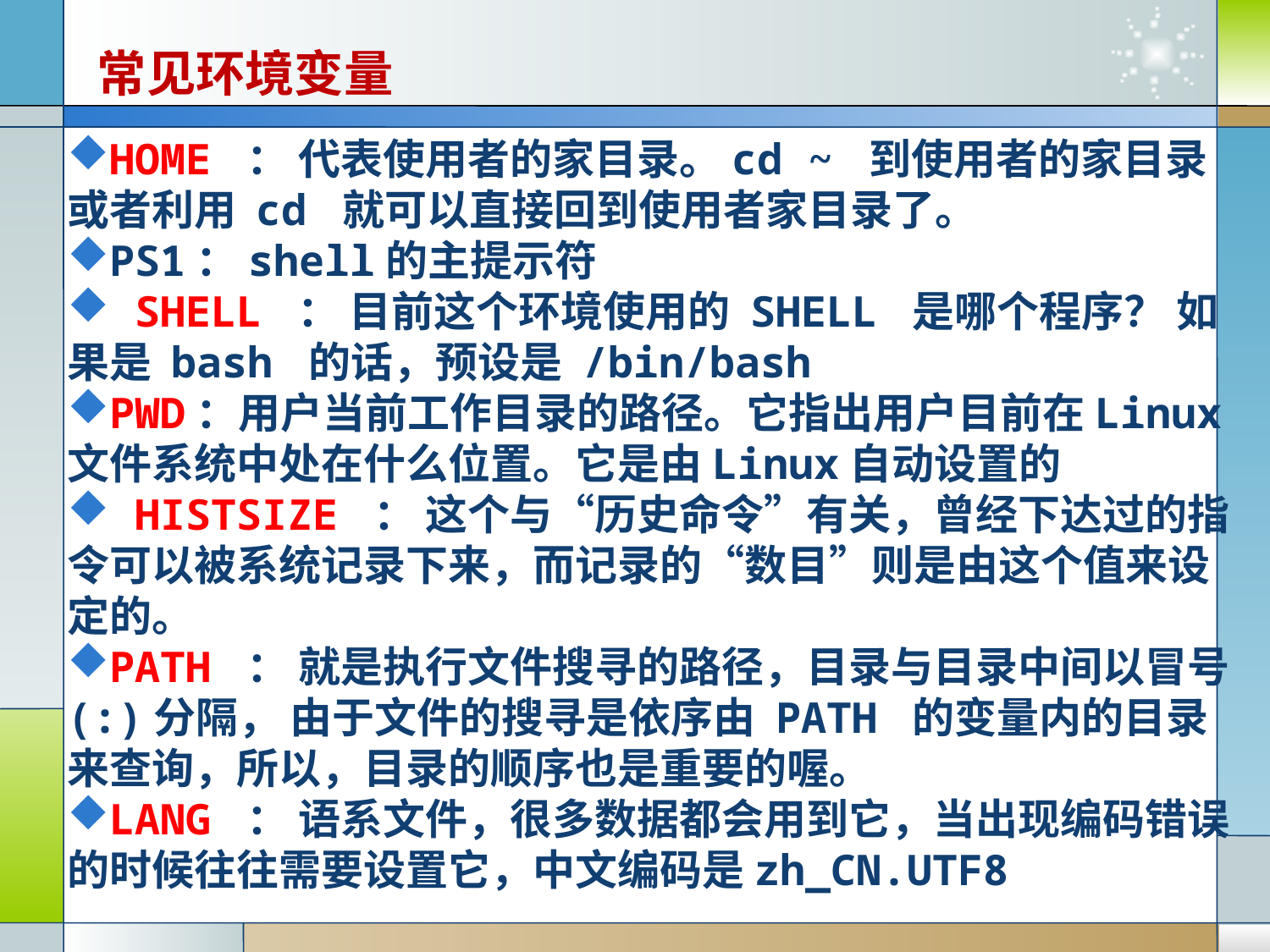

常见环境变量
HOME ： 代表使用者的家目录。cd ~ 到使用者的家目录 或者利用 cd 就可以直接回到使用者家目录了。
PS1：shell的主提示符
 SHELL ： 目前这个环境使用的 SHELL 是哪个程序？ 如果是 bash 的话，预设是 /bin/bash
PWD：用户当前工作目录的路径。它指出用户目前在Linux文件系统中处在什么位置。它是由Linux自动设置的
 HISTSIZE ： 这个与“历史命令”有关，曾经下达过的指令可以被系统记录下来，而记录的“数目”则是由这个值来设定的。
PATH ： 就是执行文件搜寻的路径，目录与目录中间以冒号(:)分隔， 由于文件的搜寻是依序由 PATH 的变量内的目录来查询，所以，目录的顺序也是重要的喔。
LANG ： 语系文件，很多数据都会用到它，当出现编码错误的时候往往需要设置它，中文编码是zh_CN.UTF8
48